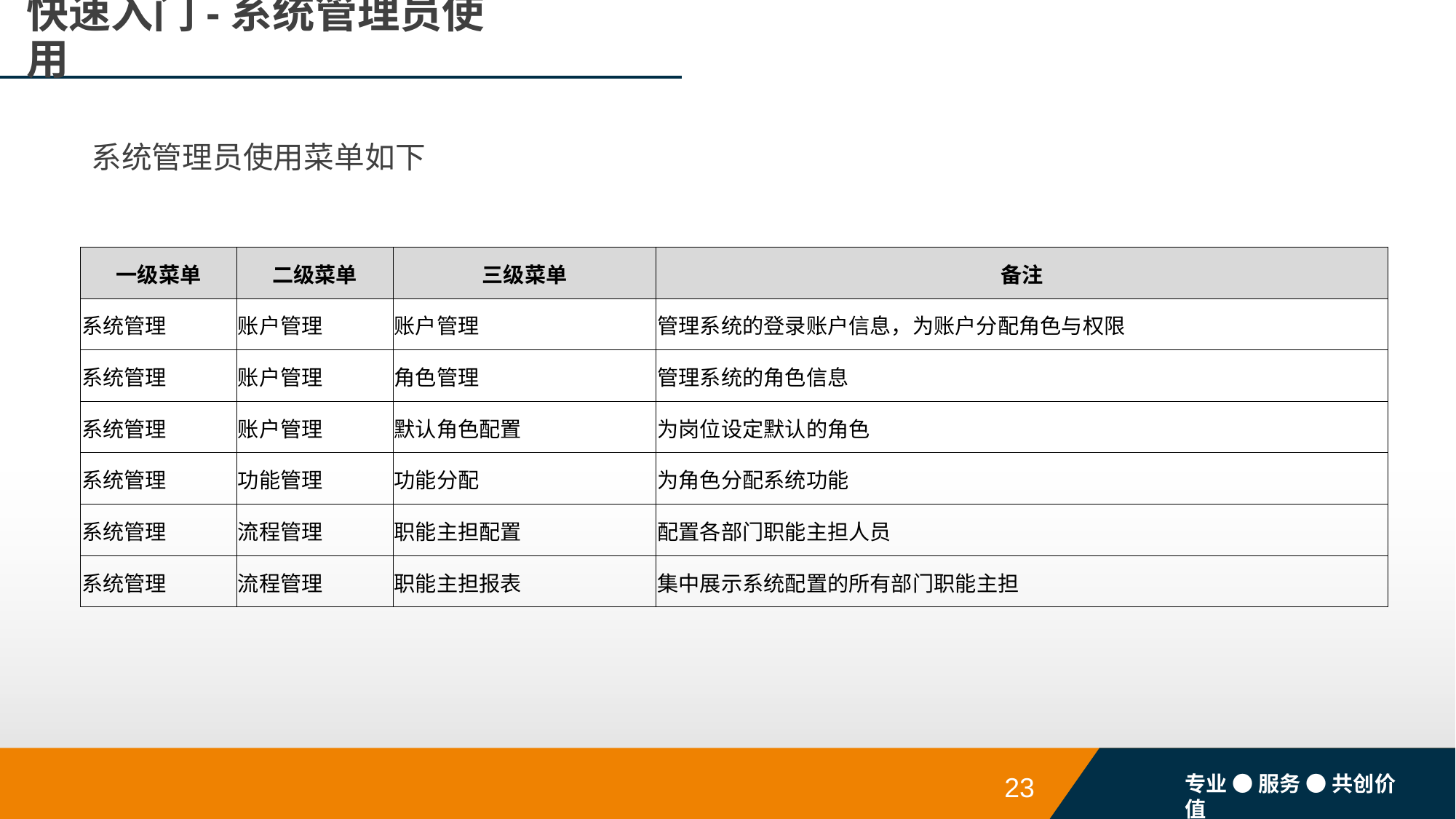

# 快速入门-系统管理员使用
系统管理员使用菜单如下
| 一级菜单 | 二级菜单 | 三级菜单 | 备注 |
| --- | --- | --- | --- |
| 系统管理 | 账户管理 | 账户管理 | 管理系统的登录账户信息，为账户分配角色与权限 |
| 系统管理 | 账户管理 | 角色管理 | 管理系统的角色信息 |
| 系统管理 | 账户管理 | 默认角色配置 | 为岗位设定默认的角色 |
| 系统管理 | 功能管理 | 功能分配 | 为角色分配系统功能 |
| 系统管理 | 流程管理 | 职能主担配置 | 配置各部门职能主担人员 |
| 系统管理 | 流程管理 | 职能主担报表 | 集中展示系统配置的所有部门职能主担 |